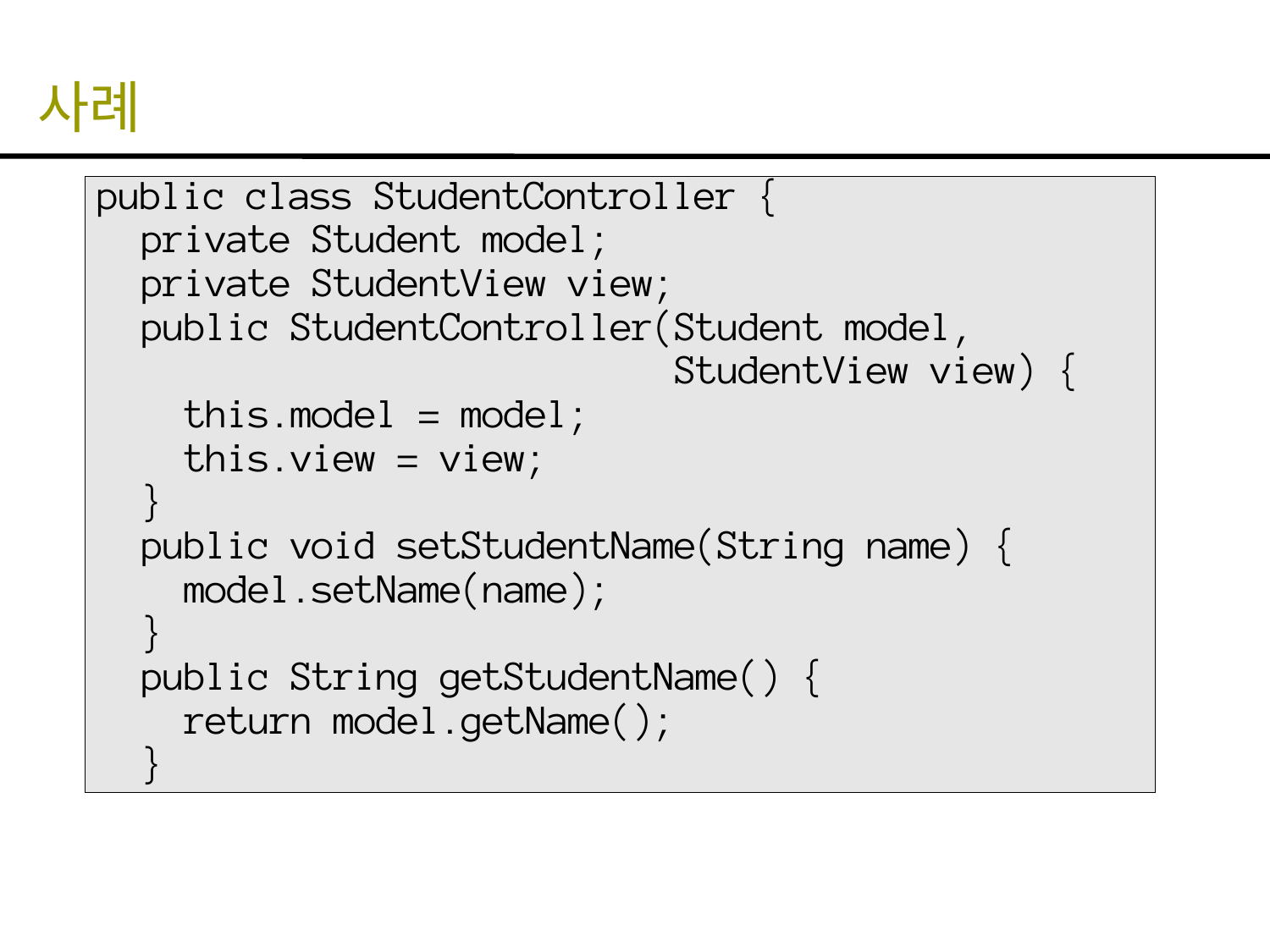

# 사례

public class StudentController {
  private Student model;
  private StudentView view;
  public StudentController(Student model,
                           StudentView view) {
    this.model = model;
    this.view = view;
  }
  public void setStudentName(String name) {
    model.setName(name);
  }
  public String getStudentName() {
    return model.getName();
  }